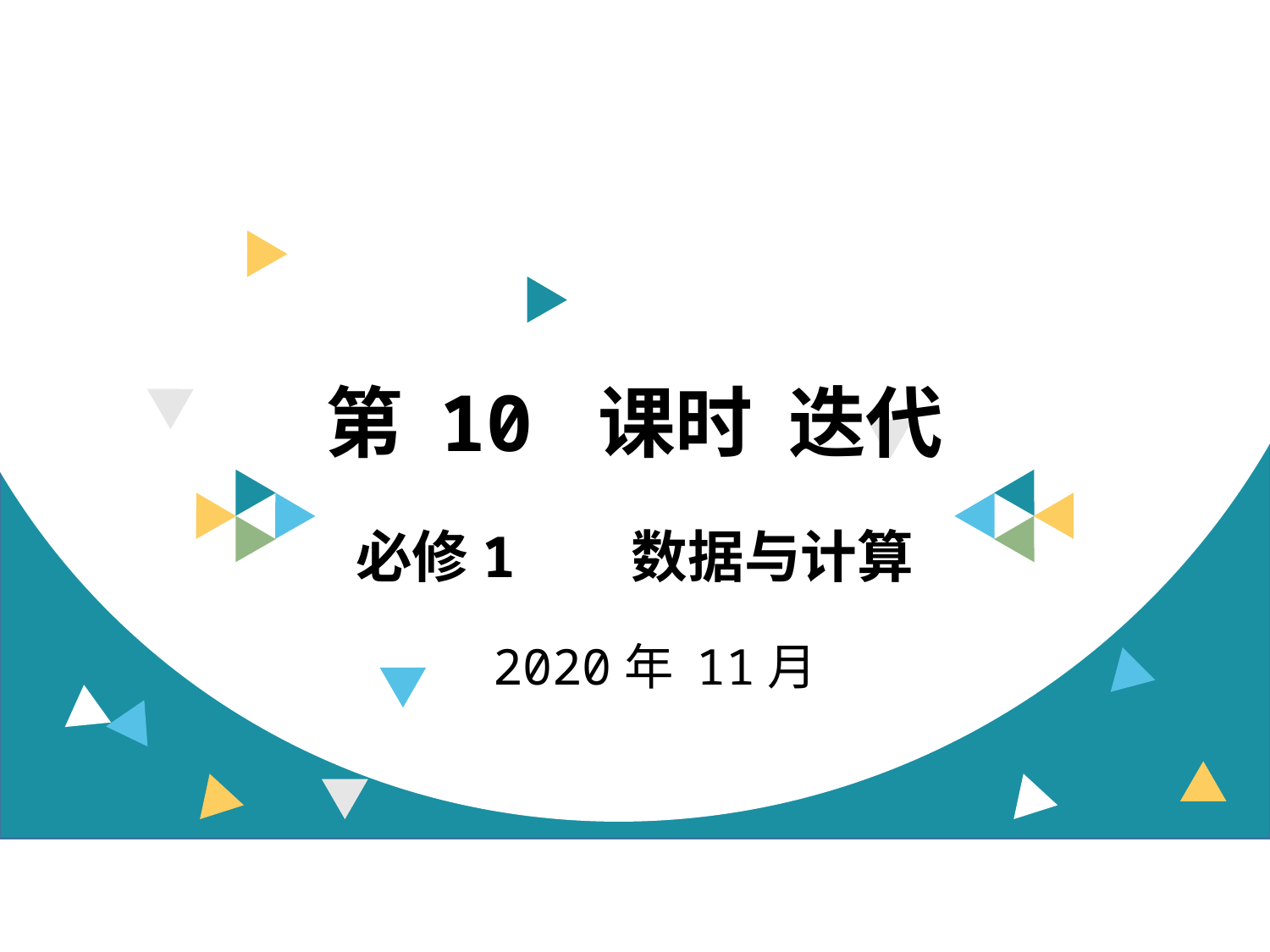

第 10 课时  迭代
必修1   数据与计算

2020年 11月